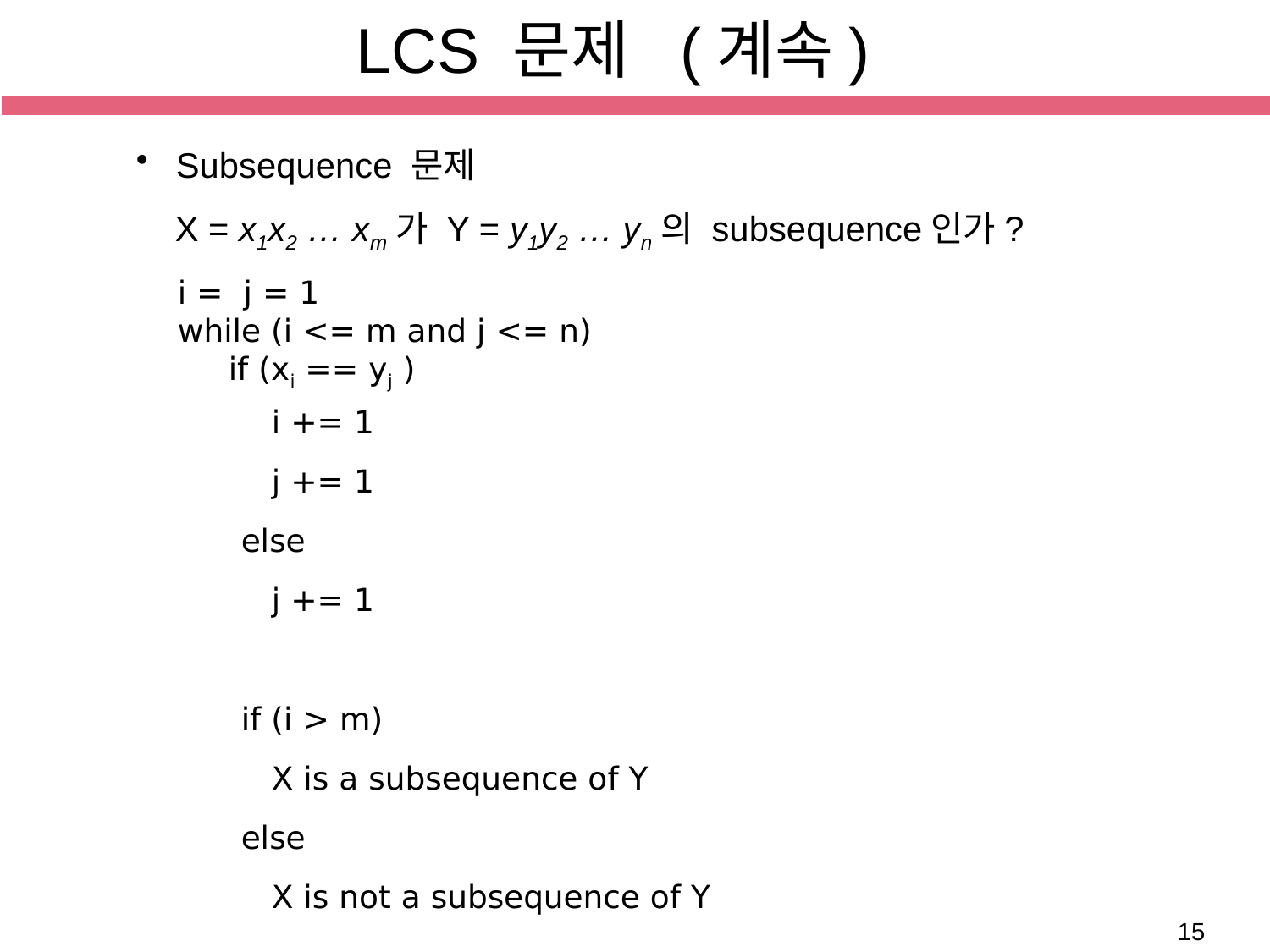

LCS 문제  (계속)
Subsequence 문제
    X = x1x2 … xm가 Y = y1y2 … yn의 subsequence인가?

i =  j = 1
while (i <= m and j <= n)
     if (xi == yj )
   i += 1
   j += 1
else
   j += 1

if (i > m)
   X is a subsequence of Y
else
   X is not a subsequence of Y